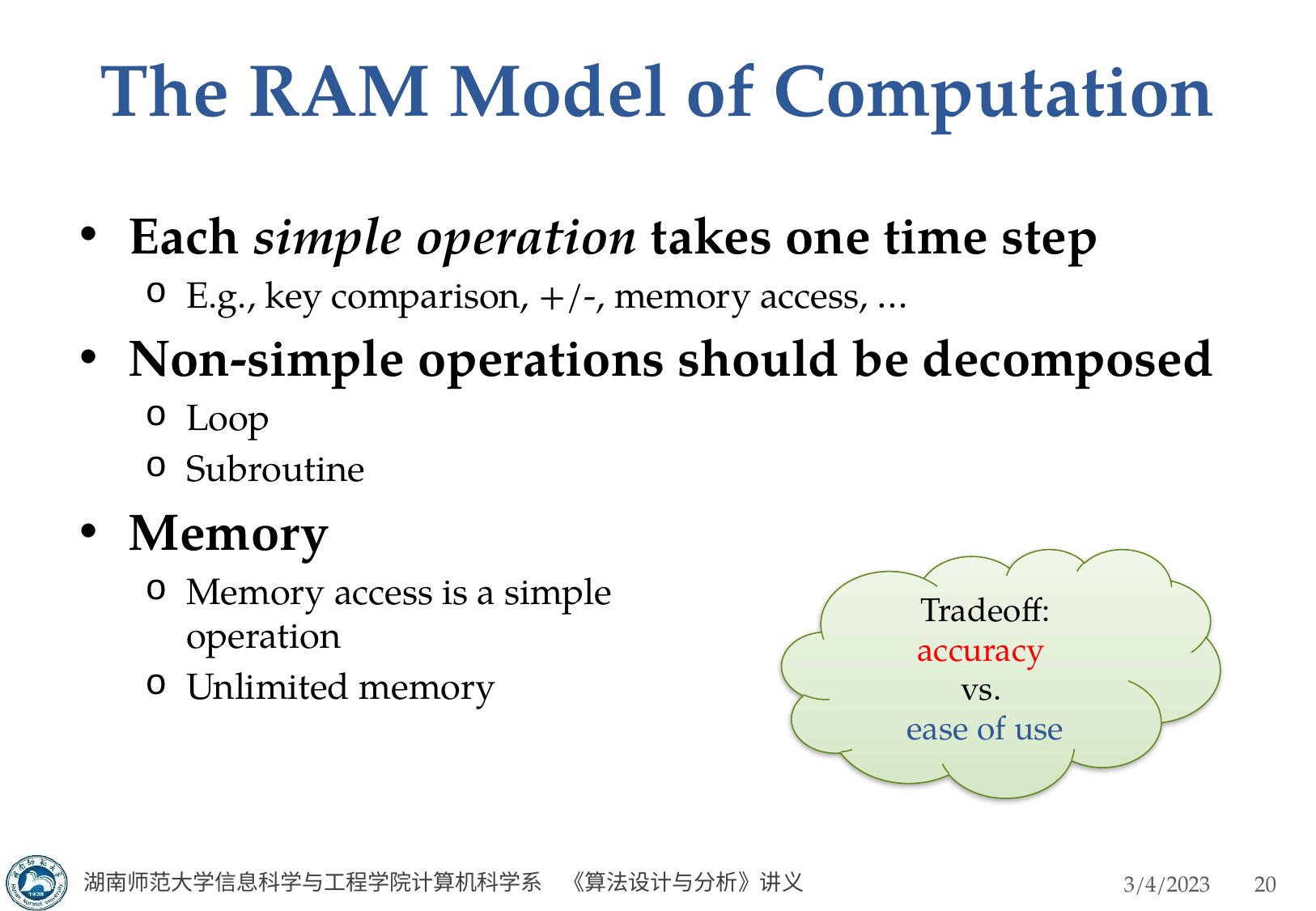

# The RAM Model of Computation
Each simple operation takes one time step
E.g., key comparison, +/-, memory access, …
Non-simple operations should be decomposed
Loop
Subroutine
Memory
Memory access is a simple
operation
Unlimited memory
Tradeoff:
accuracy
vs.
ease of use
湖南师范大学信息科学与工程学院计算机科学系   《算法设计与分析》讲义
3/4/2023
20